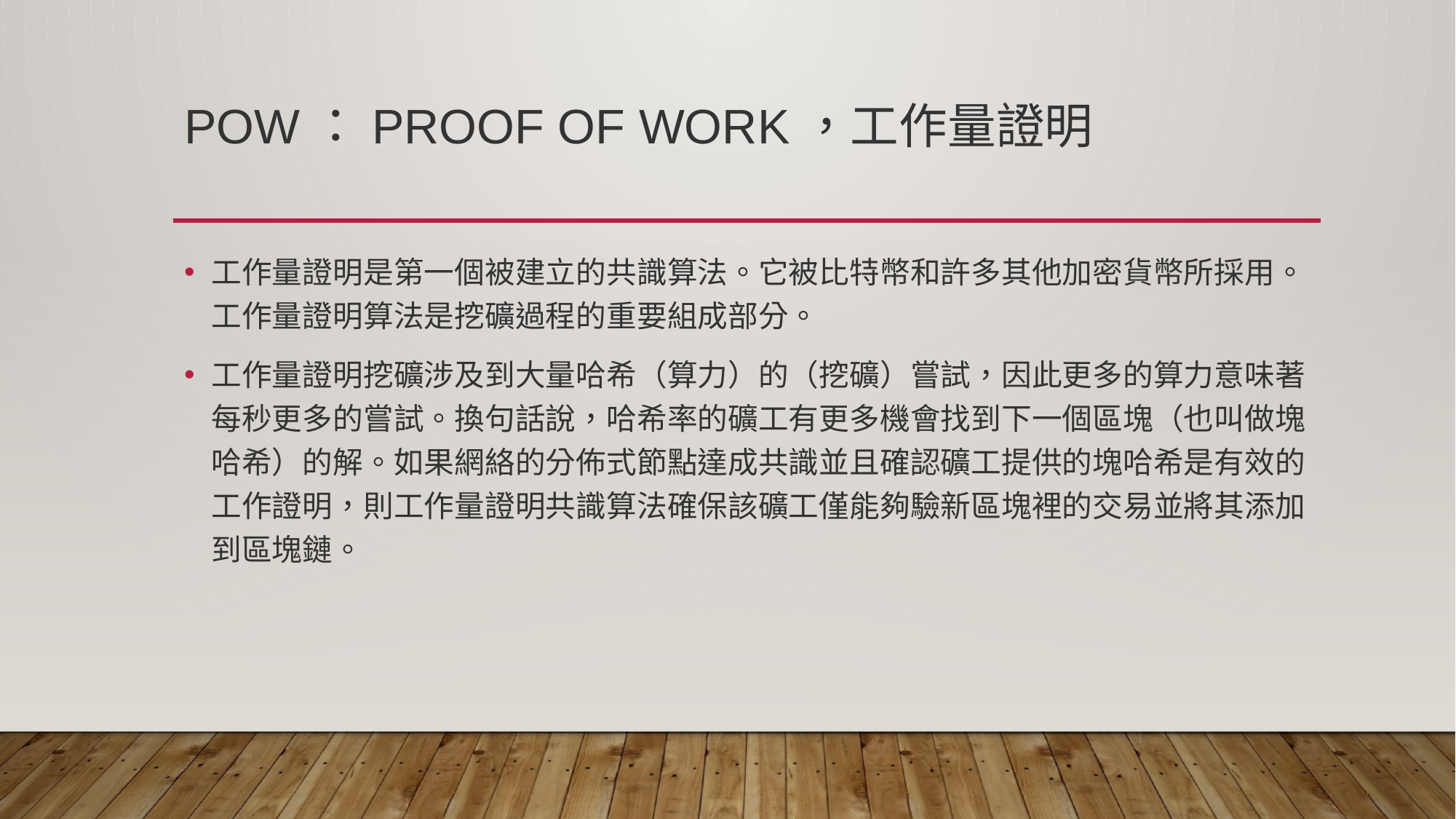

# POW：Proof of Work，工作量證明
工作量證明是第一個被建立的共識算法。它被比特幣和許多其他加密貨幣所採用。工作量證明算法是挖礦過程的重要組成部分。
工作量證明挖礦涉及到大量哈希（算力）的（挖礦）嘗試，因此更多的算力意味著每秒更多的嘗試。換句話說，哈希率的礦工有更多機會找到下一個區塊（也叫做塊哈希）的解。如果網絡的分佈式節點達成共識並且確認礦工提供的塊哈希是有效的工作證明，則工作量證明共識算法確保該礦工僅能夠驗新區塊裡的交易並將其添加到區塊鏈。